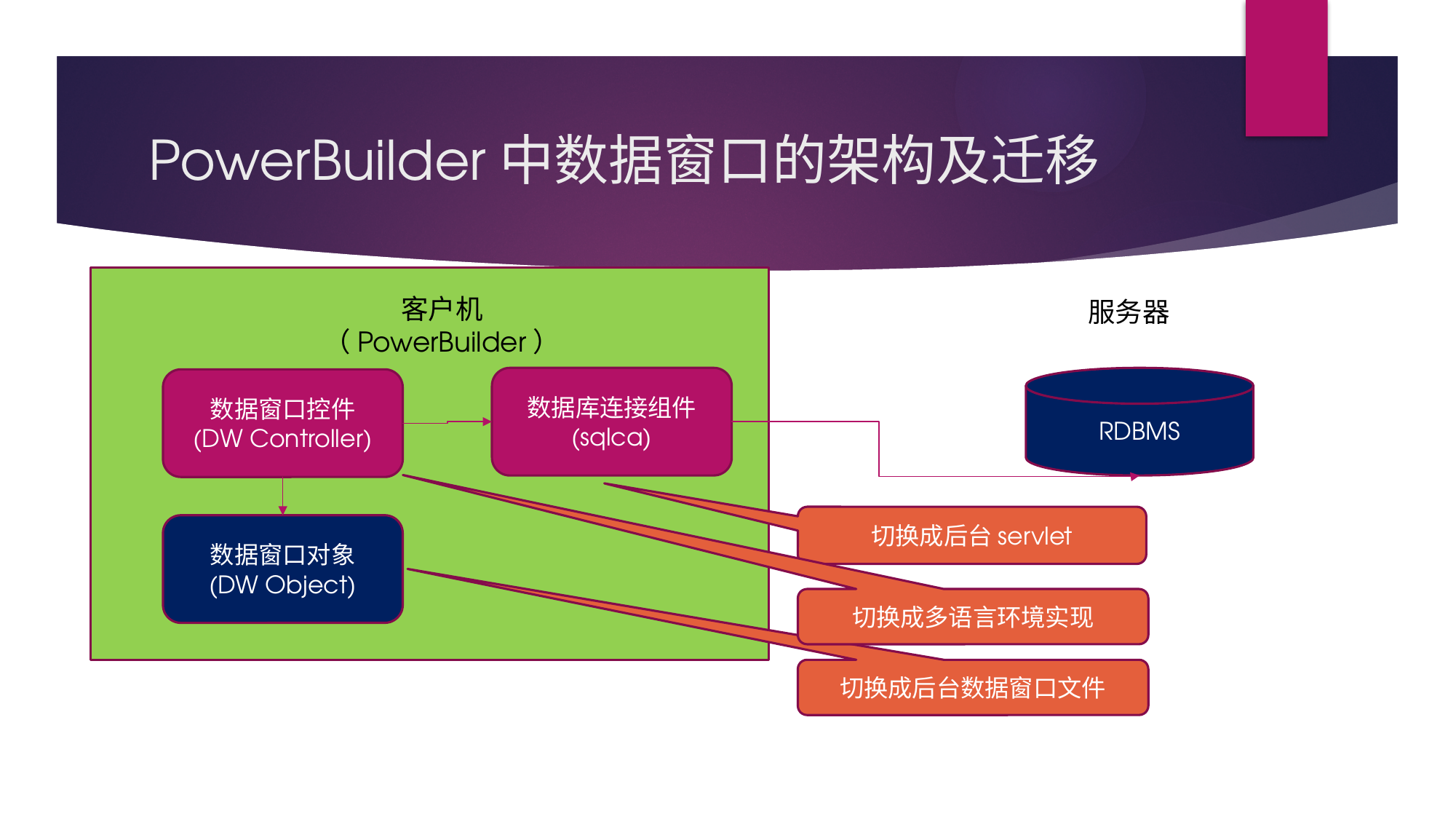

# PowerBuilder中数据窗口的架构及迁移

客户机（PowerBuilder）
服务器
数据库连接组件
(sqlca)
RDBMS
数据窗口控件
(DW Controller)
切换成后台servlet
数据窗口对象
(DW Object)
切换成多语言环境实现
切换成后台数据窗口文件